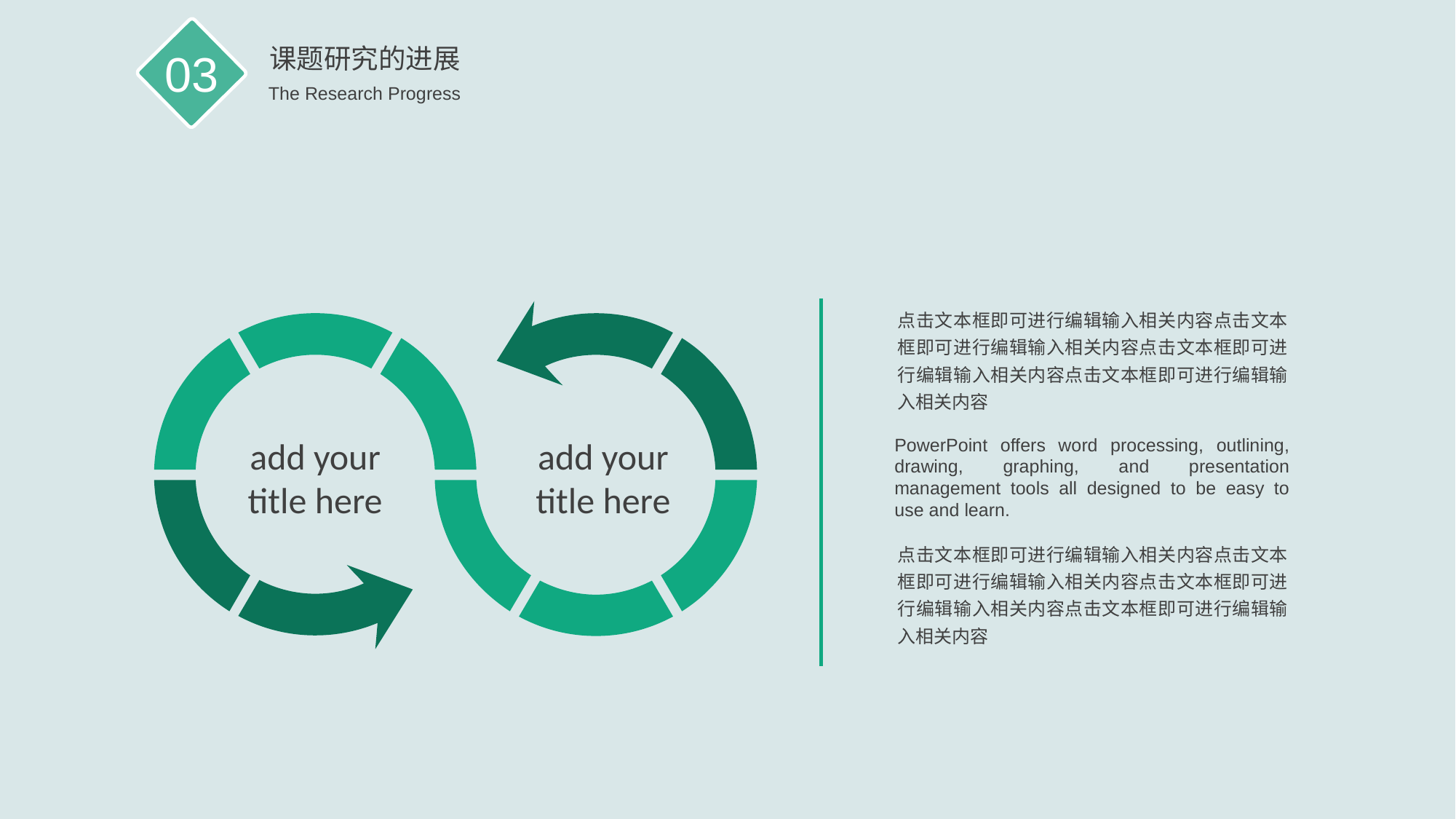

课题研究的进展
03
The Research Progress
点击文本框即可进行编辑输入相关内容点击文本框即可进行编辑输入相关内容点击文本框即可进行编辑输入相关内容点击文本框即可进行编辑输入相关内容

add your title here
add your title here
PowerPoint offers word processing, outlining, drawing, graphing, and presentation management tools all designed to be easy to use and learn.
点击文本框即可进行编辑输入相关内容点击文本框即可进行编辑输入相关内容点击文本框即可进行编辑输入相关内容点击文本框即可进行编辑输入相关内容